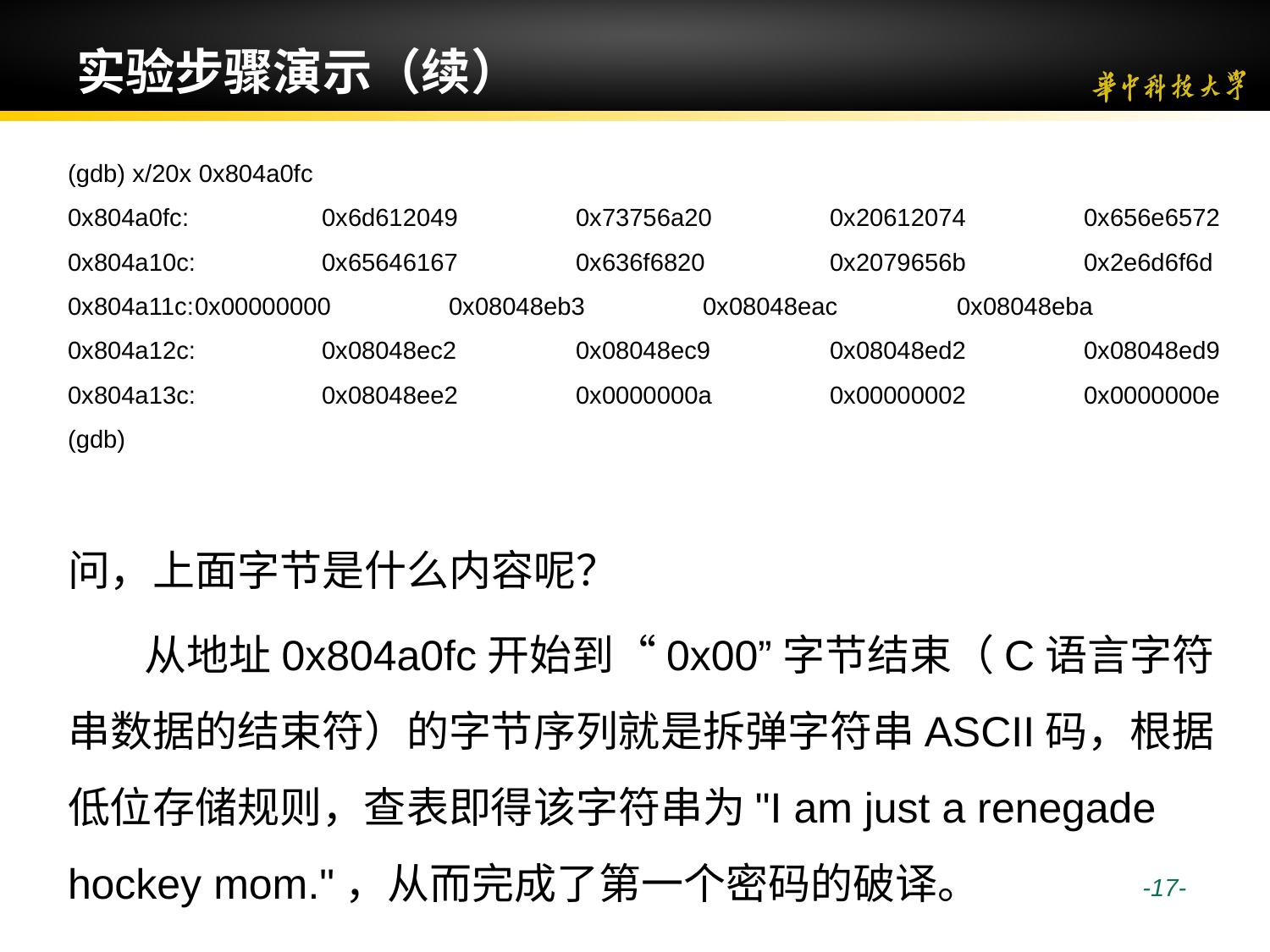

# 实验步骤演示（续）
(gdb) x/20x 0x804a0fc
0x804a0fc:		0x6d612049	0x73756a20	0x20612074	0x656e6572
0x804a10c:	0x65646167	0x636f6820	0x2079656b	0x2e6d6f6d
0x804a11c:	0x00000000	0x08048eb3	0x08048eac	0x08048eba
0x804a12c:	0x08048ec2	0x08048ec9	0x08048ed2	0x08048ed9
0x804a13c:	0x08048ee2	0x0000000a	0x00000002	0x0000000e
(gdb)

问，上面字节是什么内容呢？
       从地址0x804a0fc开始到“0x00”字节结束（C语言字符串数据的结束符）的字节序列就是拆弹字符串ASCII码，根据低位存储规则，查表即得该字符串为"I am just a renegade hockey mom."，从而完成了第一个密码的破译。

 -17-